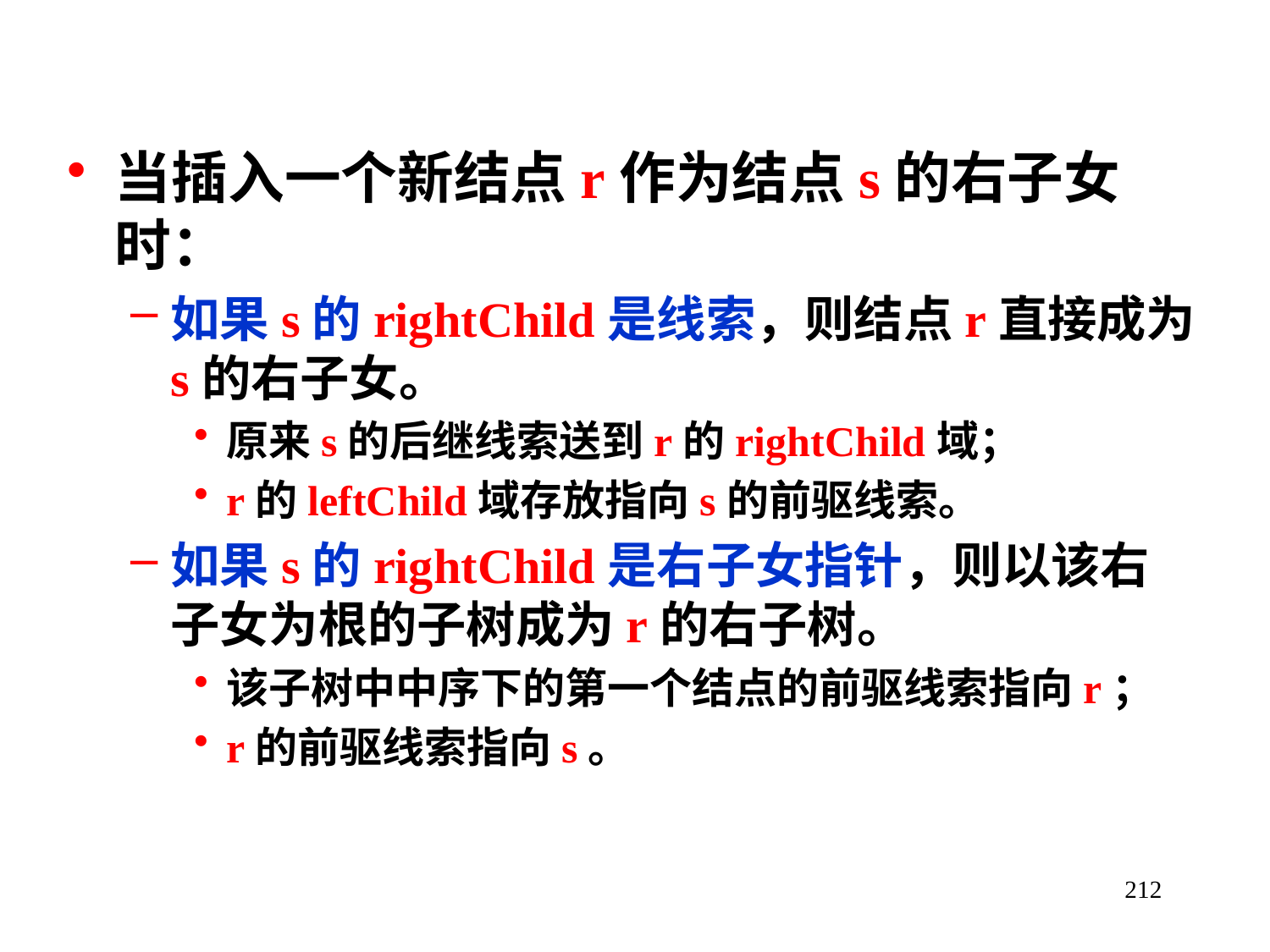

当插入一个新结点r作为结点s的右子女时：
如果s的rightChild是线索，则结点r直接成为s的右子女。
原来s的后继线索送到r的rightChild域；
r的leftChild域存放指向s的前驱线索。
如果s的rightChild是右子女指针，则以该右子女为根的子树成为r的右子树。
该子树中中序下的第一个结点的前驱线索指向r；
r的前驱线索指向s。
212